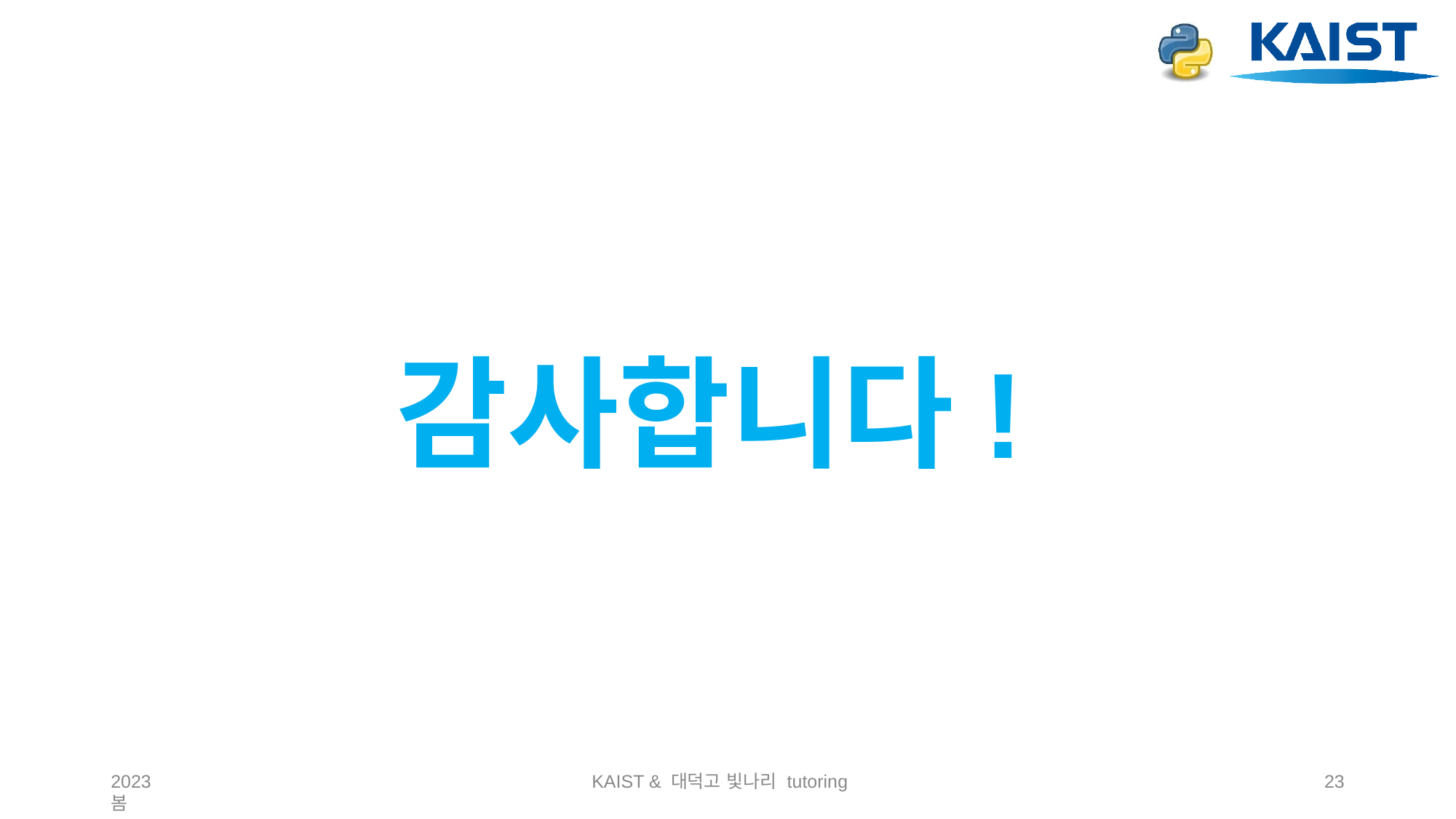

# 감사합니다!
2023 봄
KAIST & 대덕고 빛나리 tutoring
23